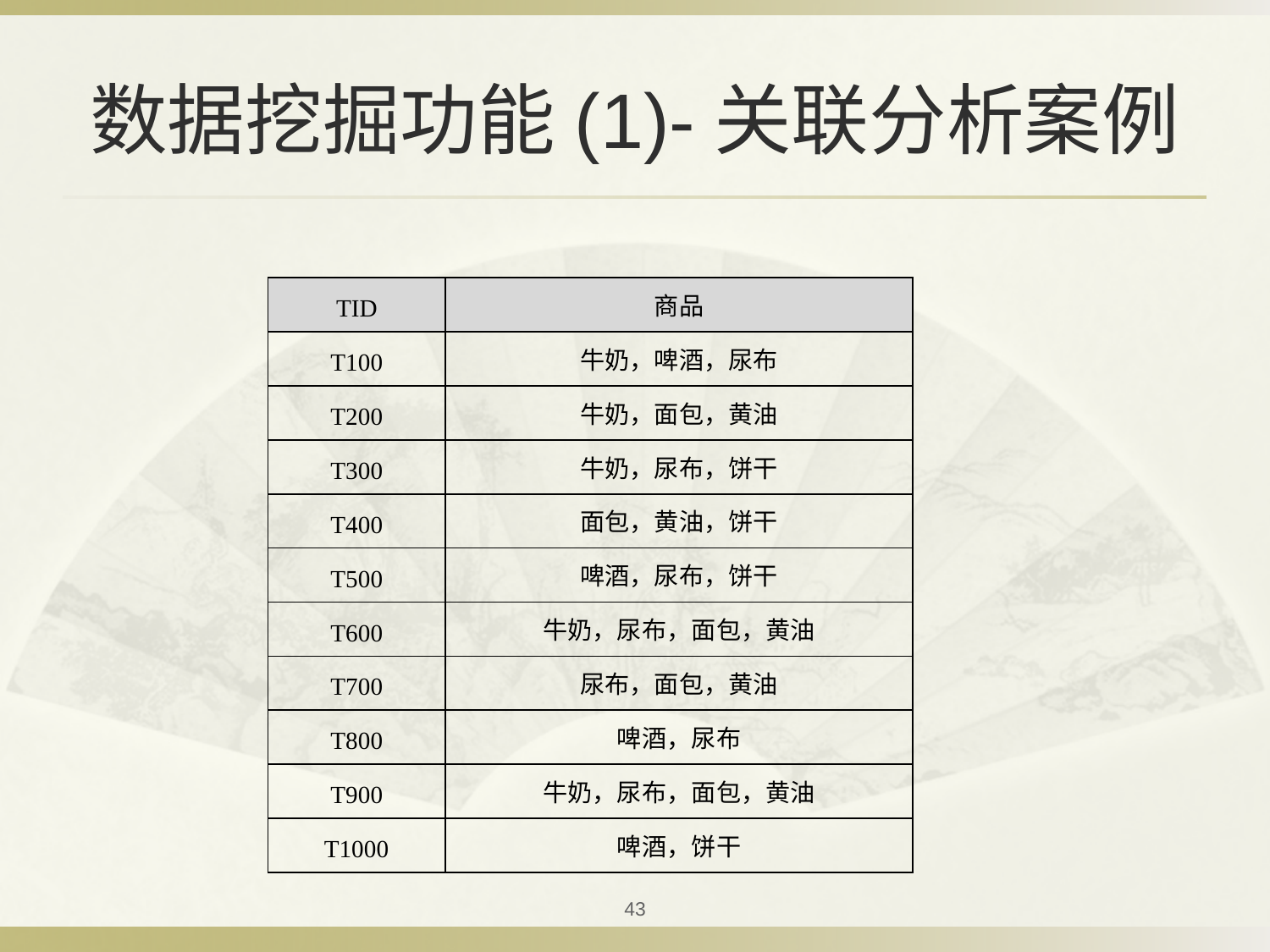

# 数据挖掘功能(1)-关联分析案例
| TID | 商品 |
| --- | --- |
| T100 | 牛奶，啤酒，尿布 |
| T200 | 牛奶，面包，黄油 |
| T300 | 牛奶，尿布，饼干 |
| T400 | 面包，黄油，饼干 |
| T500 | 啤酒，尿布，饼干 |
| T600 | 牛奶，尿布，面包，黄油 |
| T700 | 尿布，面包，黄油 |
| T800 | 啤酒，尿布 |
| T900 | 牛奶，尿布，面包，黄油 |
| T1000 | 啤酒，饼干 |
43